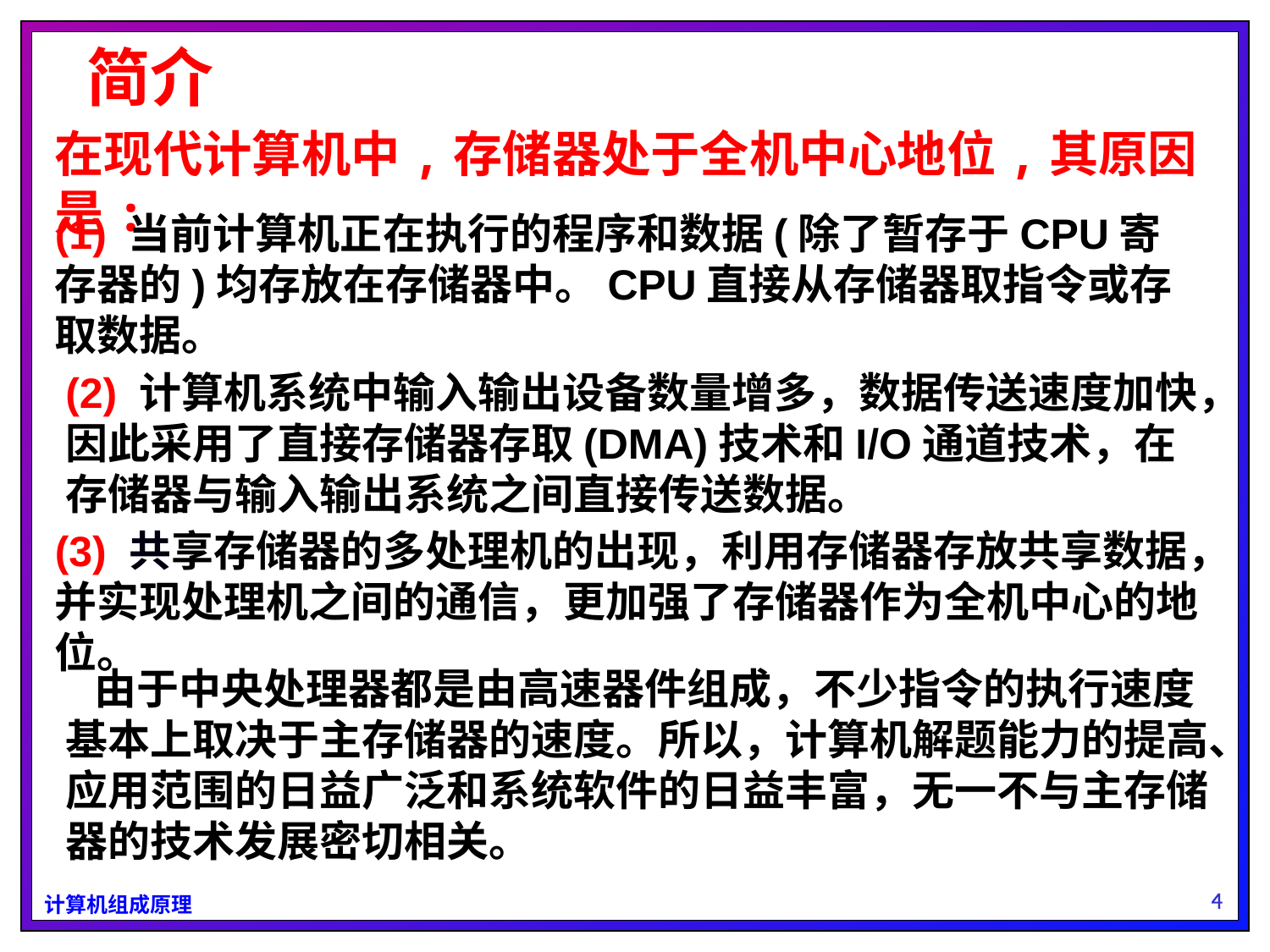

简介
在现代计算机中,存储器处于全机中心地位,其原因是:
(1) 当前计算机正在执行的程序和数据(除了暂存于CPU寄存器的)均存放在存储器中。CPU直接从存储器取指令或存取数据。
(2) 计算机系统中输入输出设备数量增多，数据传送速度加快，因此采用了直接存储器存取(DMA)技术和I/O通道技术，在存储器与输入输出系统之间直接传送数据。
(3) 共享存储器的多处理机的出现，利用存储器存放共享数据，并实现处理机之间的通信，更加强了存储器作为全机中心的地位。
  由于中央处理器都是由高速器件组成，不少指令的执行速度基本上取决于主存储器的速度。所以，计算机解题能力的提高、应用范围的日益广泛和系统软件的日益丰富，无一不与主存储器的技术发展密切相关。